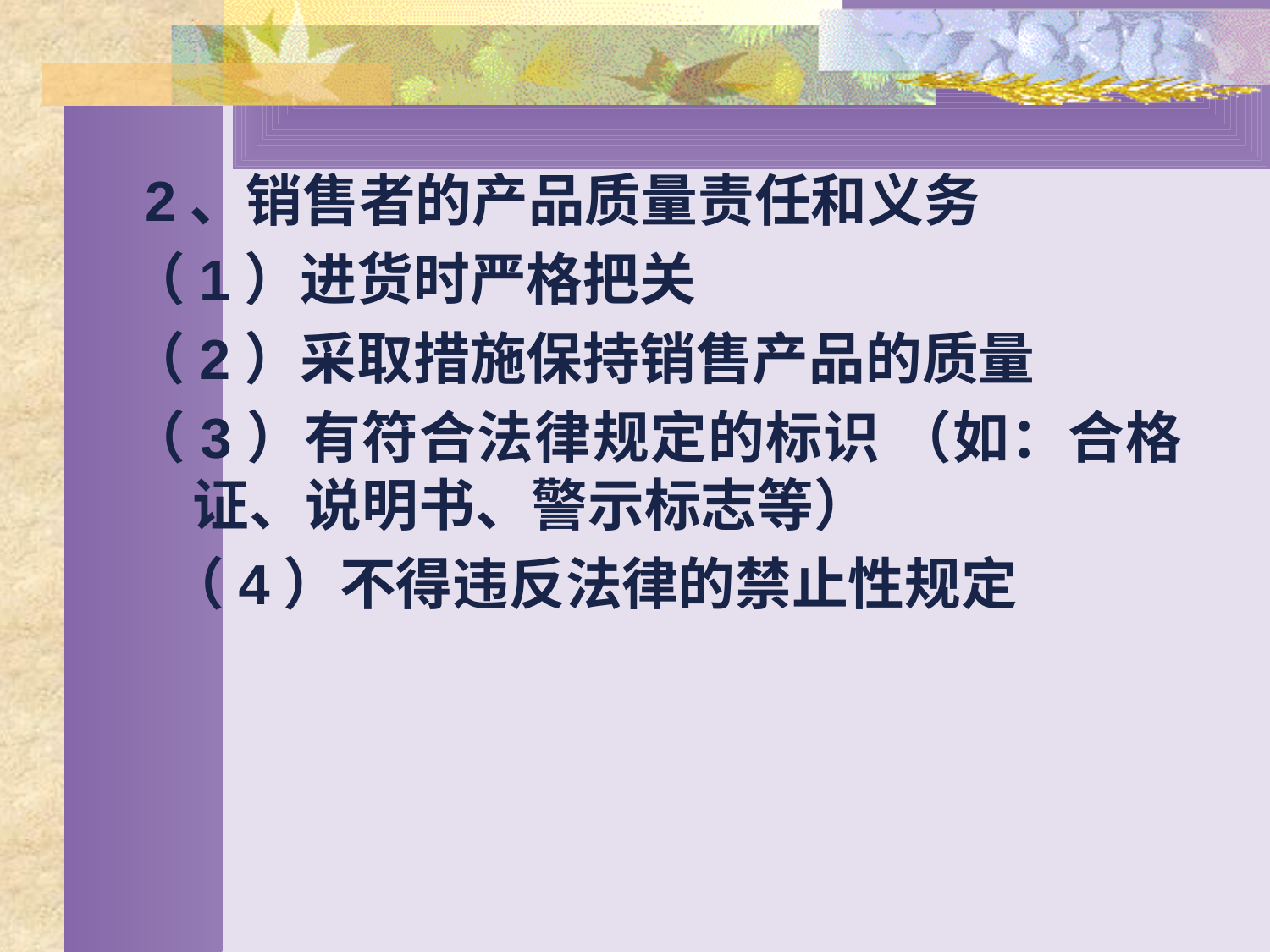

#
 2、销售者的产品质量责任和义务
（1）进货时严格把关
（2）采取措施保持销售产品的质量
（3）有符合法律规定的标识 （如：合格证、说明书、警示标志等）
  （4）不得违反法律的禁止性规定